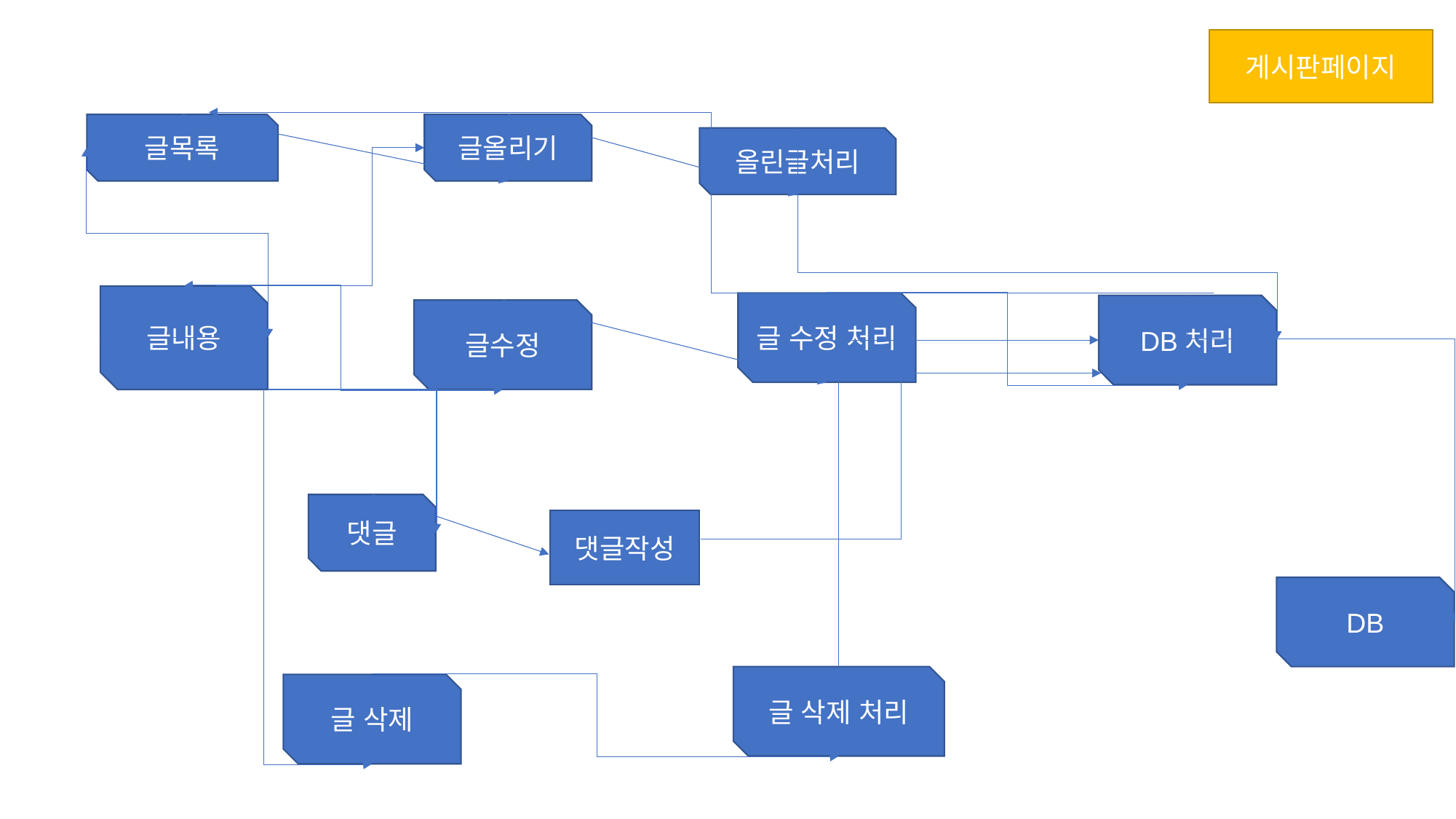

게시판페이지
글목록
글올리기
올린글처리
글내용
글 수정 처리
DB처리
글수정
댓글
댓글작성
DB
글 삭제 처리
글 삭제